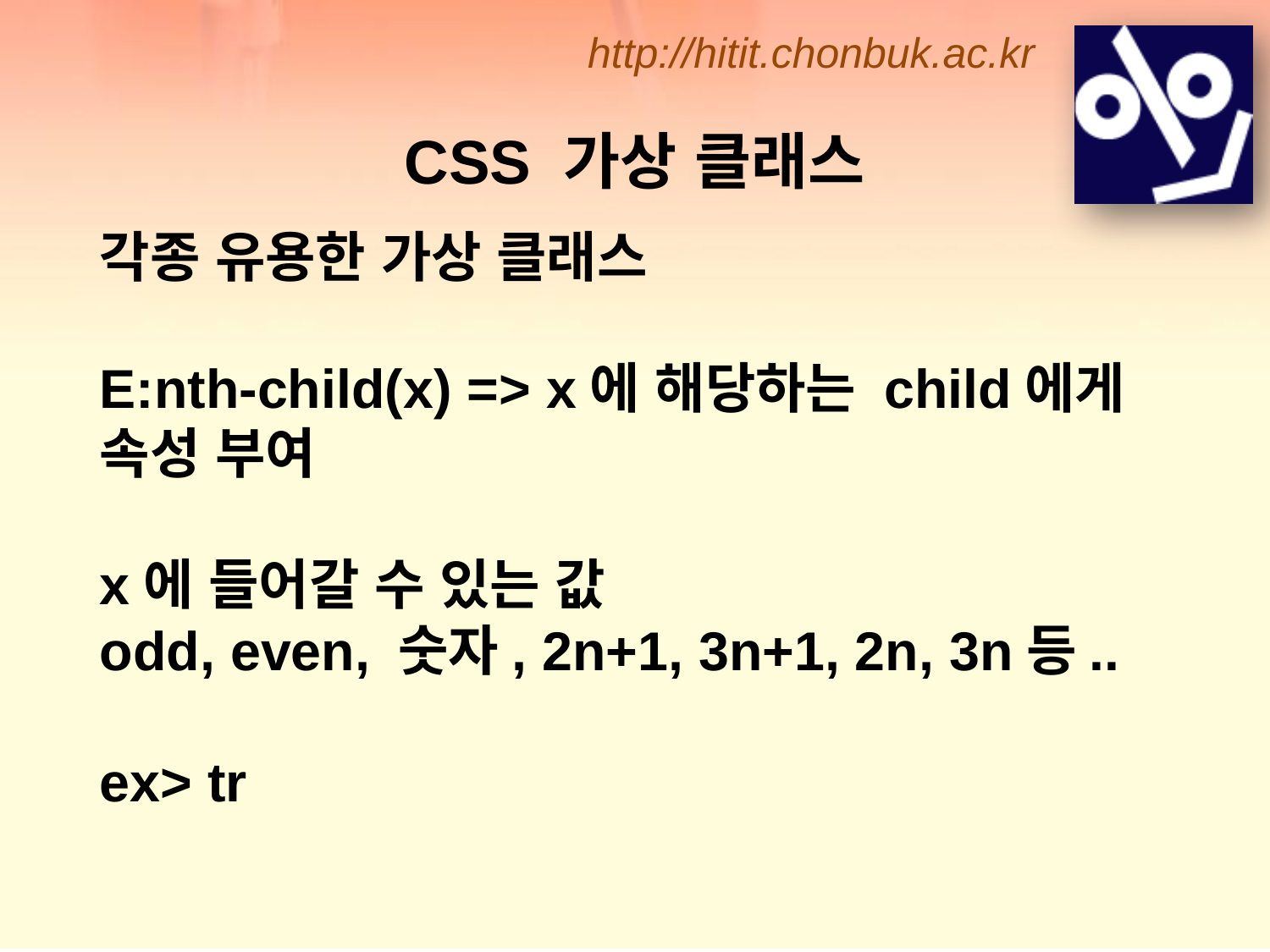

CSS 가상 클래스
각종 유용한 가상 클래스

E:nth-child(x) => x에 해당하는 child에게
속성 부여

x에 들어갈 수 있는 값
odd, even, 숫자, 2n+1, 3n+1, 2n, 3n등..

ex> tr